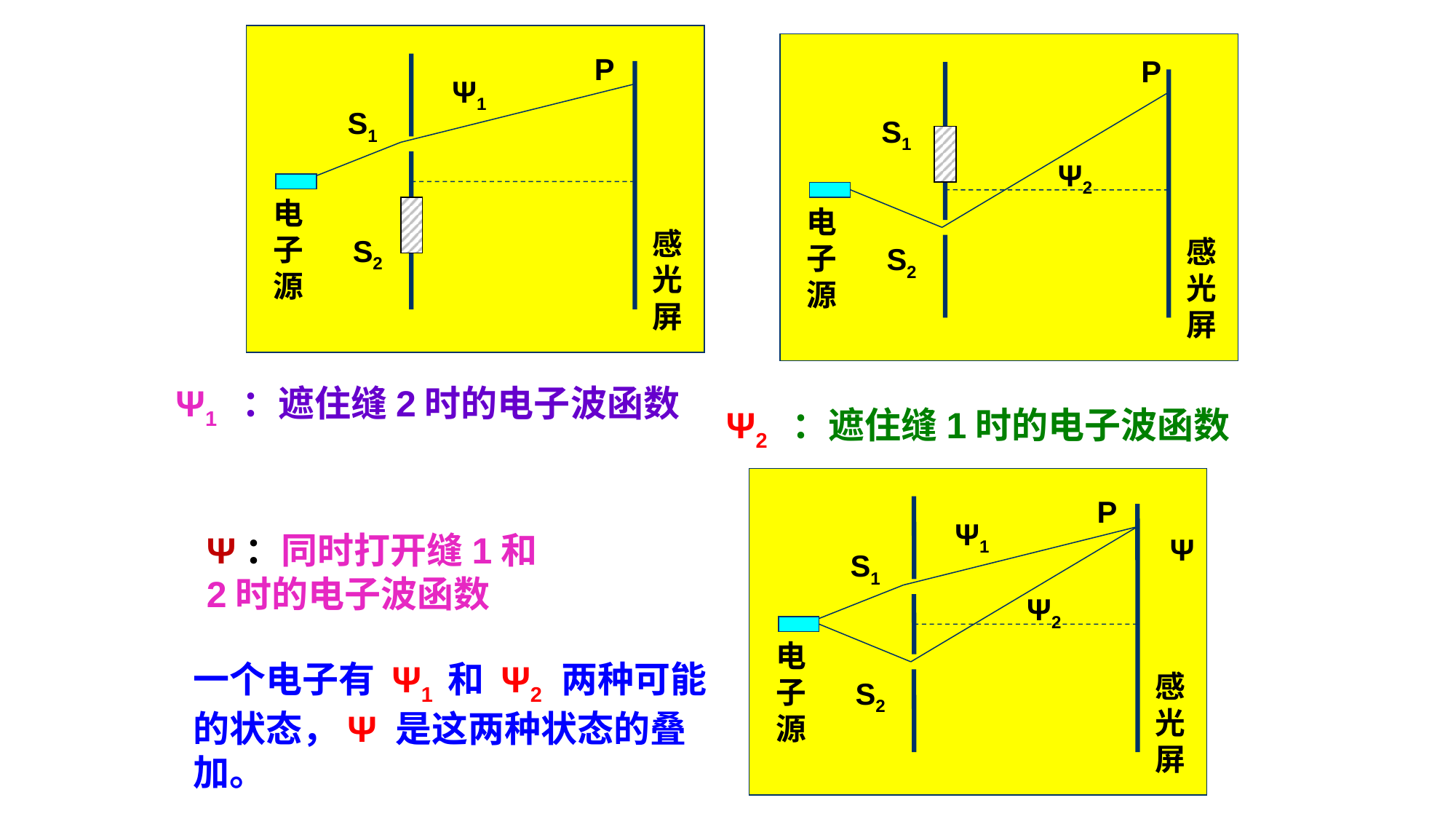

P
Ψ1

P

S1

电子源
感光屏
S2

S1

电子源
感光屏
S2

Ψ2

Ψ1  ：遮住缝2时的电子波函数
Ψ2  ：遮住缝1时的电子波函数

P
Ψ1

S1

电子源
感光屏
S2

Ψ：同时打开缝1和2时的电子波函数
Ψ

Ψ2

一个电子有 Ψ1 和 Ψ2 两种可能的状态，Ψ 是这两种状态的叠加。